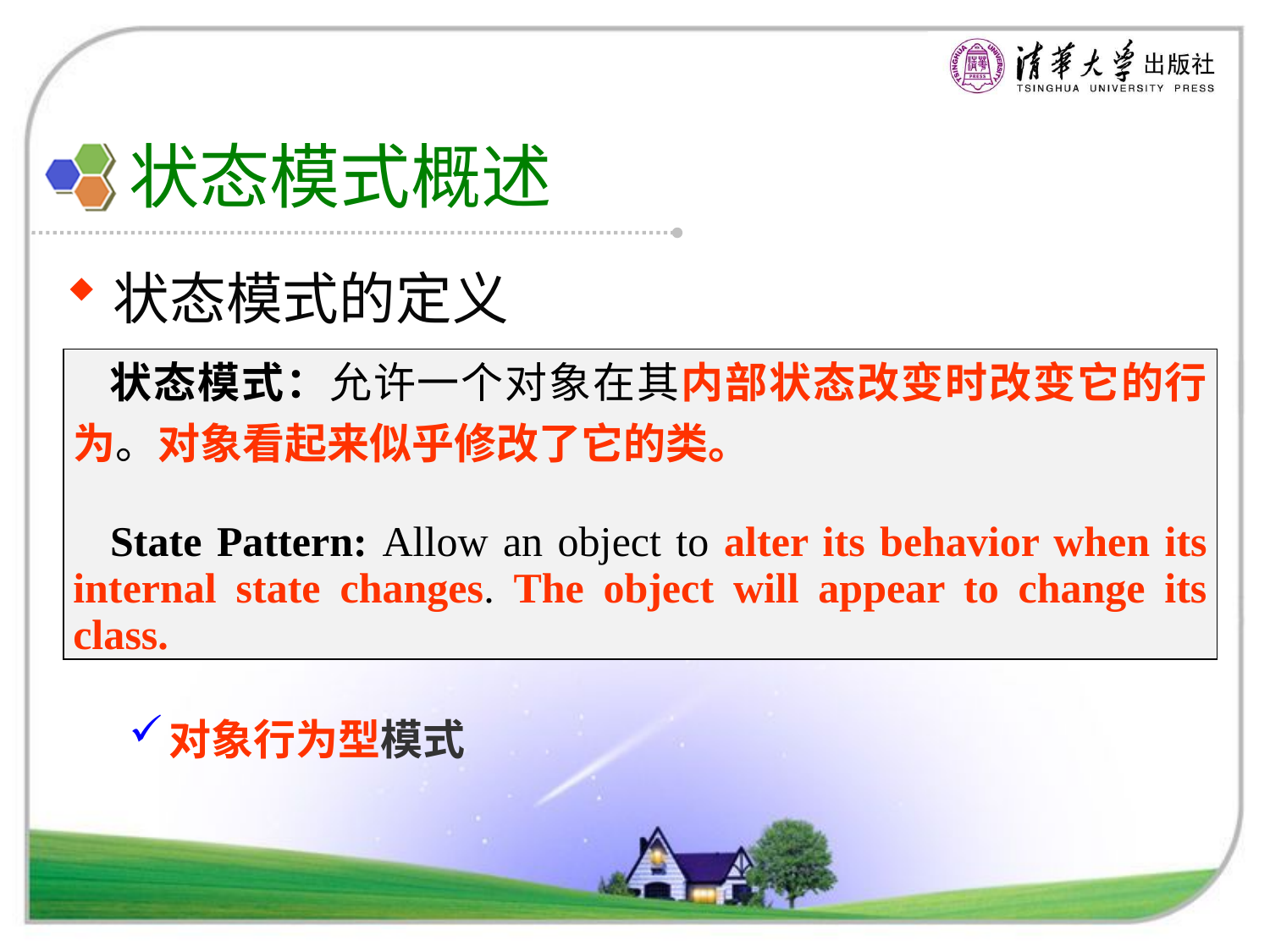

# 状态模式概述
状态模式的定义

对象行为型模式
| 状态模式：允许一个对象在其内部状态改变时改变它的行为。对象看起来似乎修改了它的类。 State Pattern: Allow an object to alter its behavior when its internal state changes. The object will appear to change its class. |
| --- |